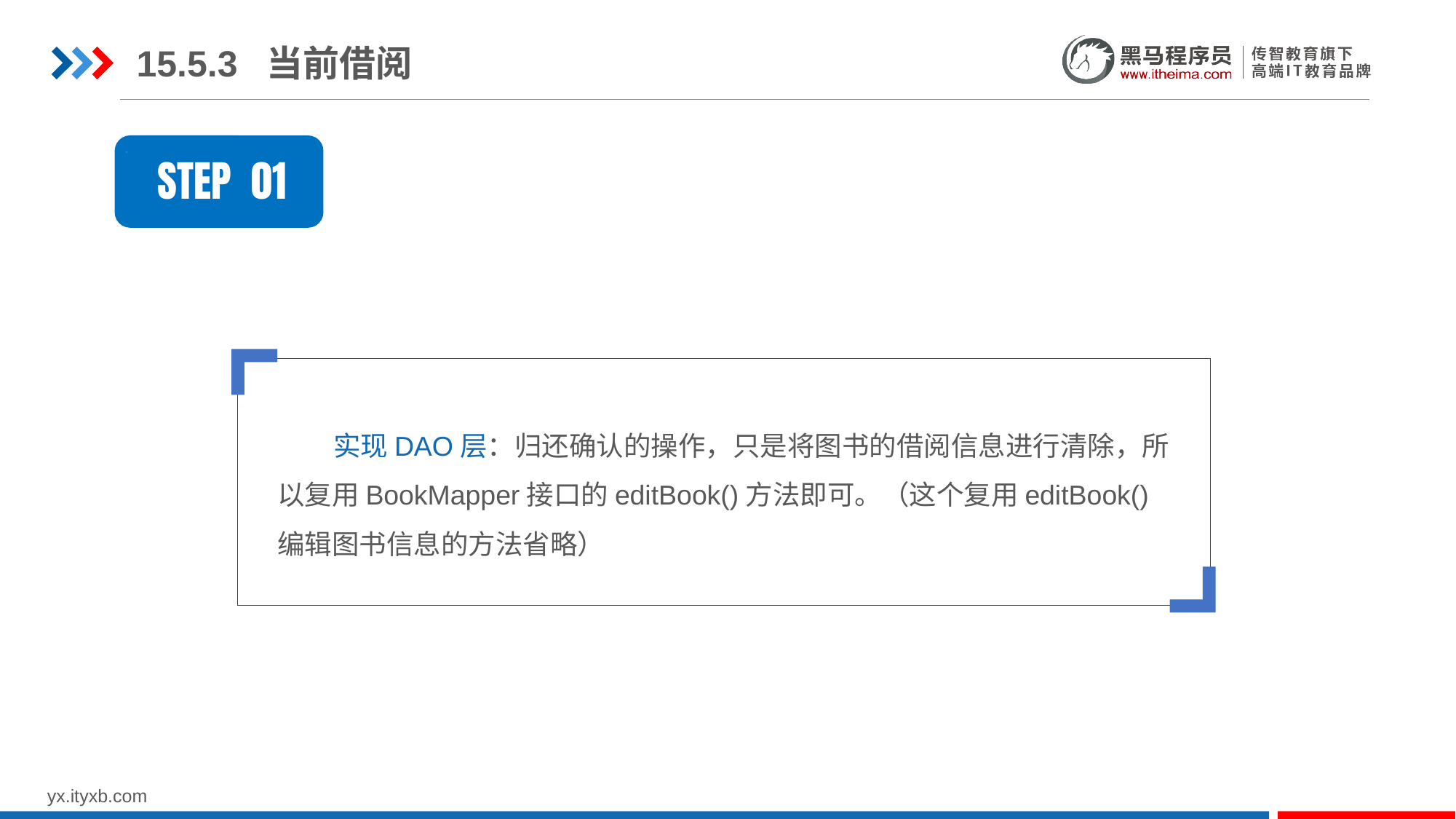

15.5.3  当前借阅

STEP  01

        实现DAO层：归还确认的操作，只是将图书的借阅信息进行清除，所以复用BookMapper接口的editBook()方法即可。（这个复用editBook()编辑图书信息的方法省略）